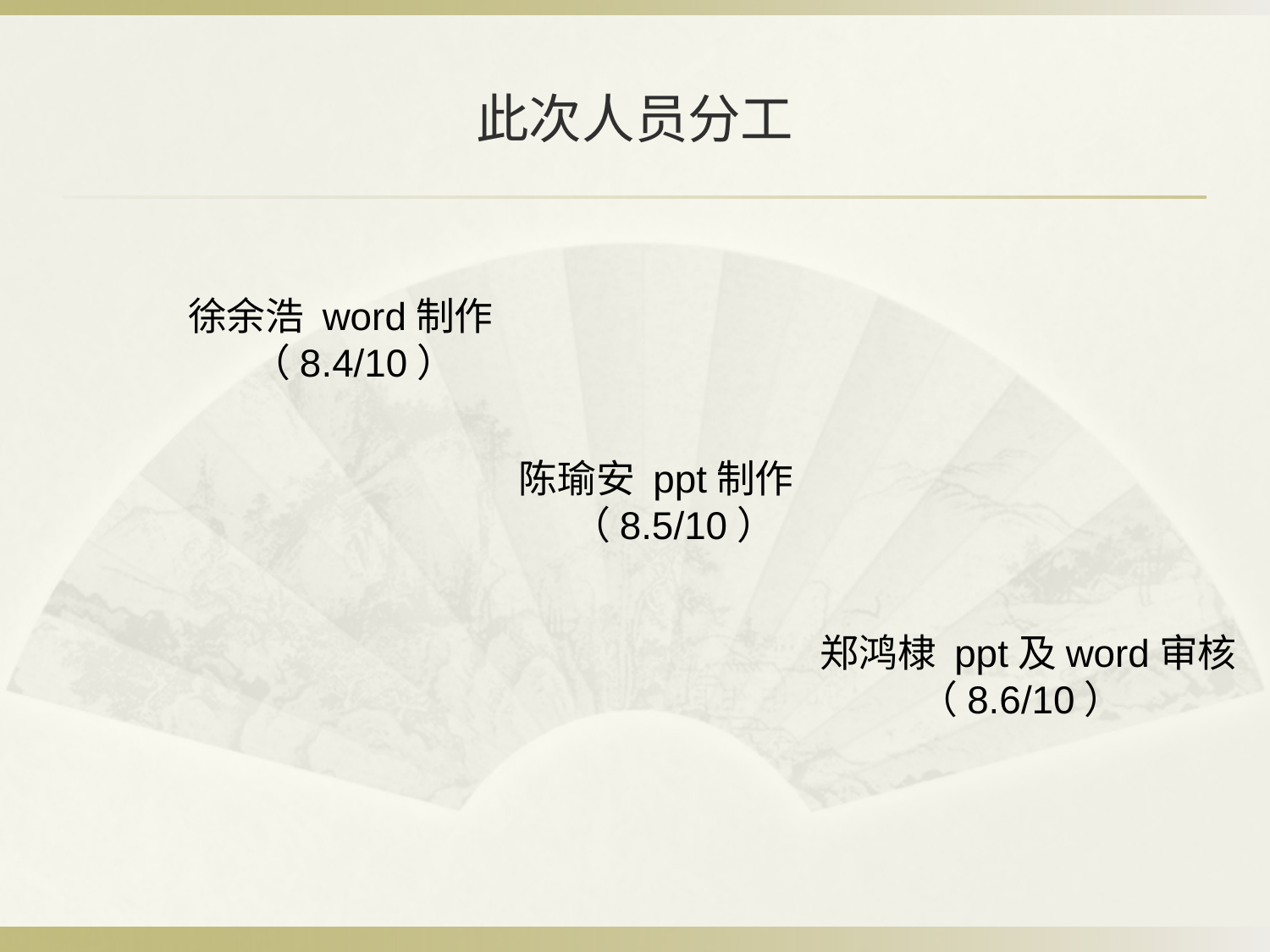

# 此次人员分工
徐余浩 word制作
（8.4/10）
陈瑜安 ppt制作
     （8.5/10）
郑鸿棣 ppt及word审核
   （8.6/10）